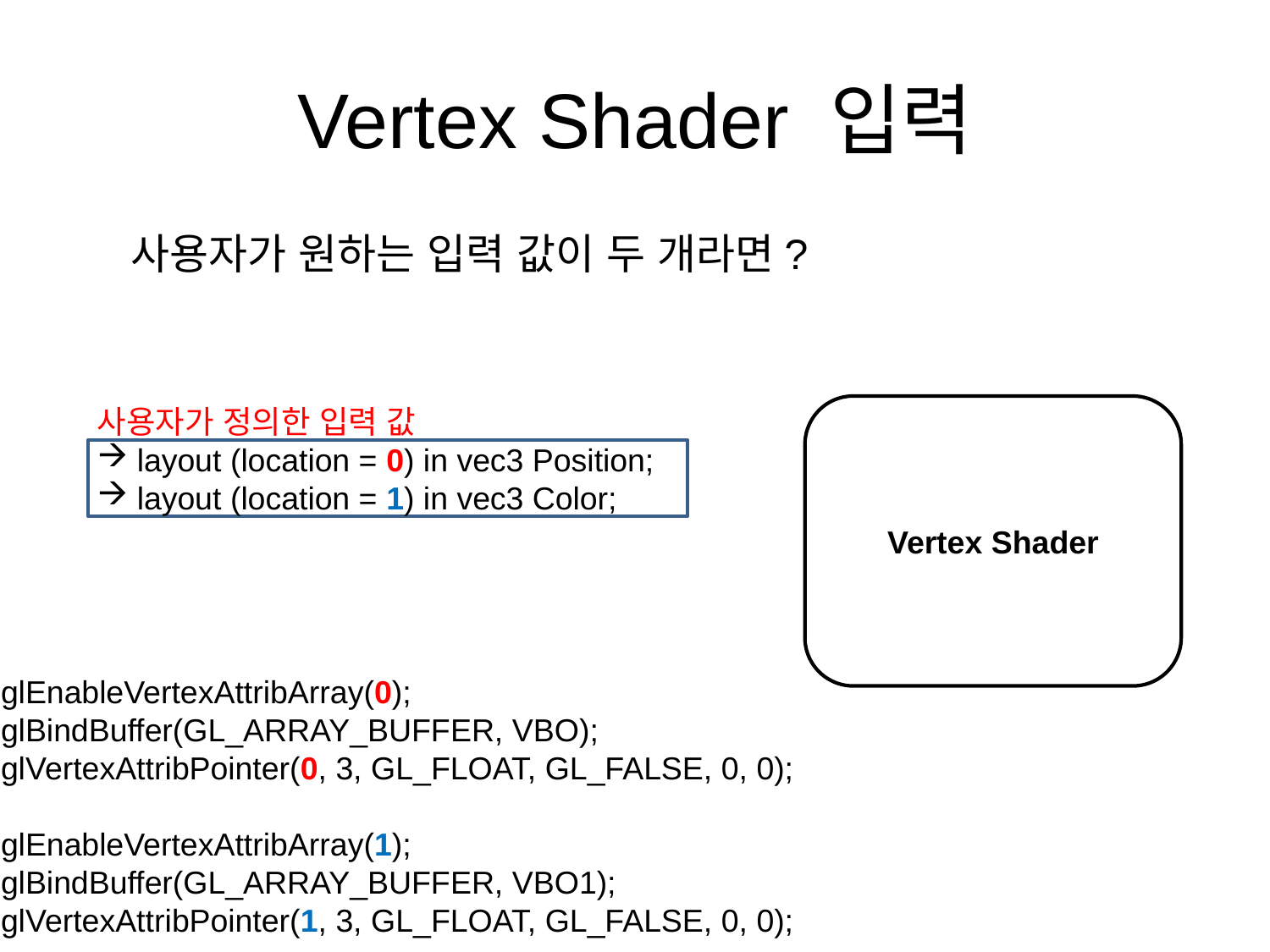

# Vertex Shader 입력
사용자가 원하는 입력 값이 두 개라면?
사용자가 정의한 입력 값
layout (location = 0) in vec3 Position;
layout (location = 1) in vec3 Color;
Vertex Shader

glEnableVertexAttribArray(0);
glBindBuffer(GL_ARRAY_BUFFER, VBO);
glVertexAttribPointer(0, 3, GL_FLOAT, GL_FALSE, 0, 0);

glEnableVertexAttribArray(1);
glBindBuffer(GL_ARRAY_BUFFER, VBO1);
glVertexAttribPointer(1, 3, GL_FLOAT, GL_FALSE, 0, 0);